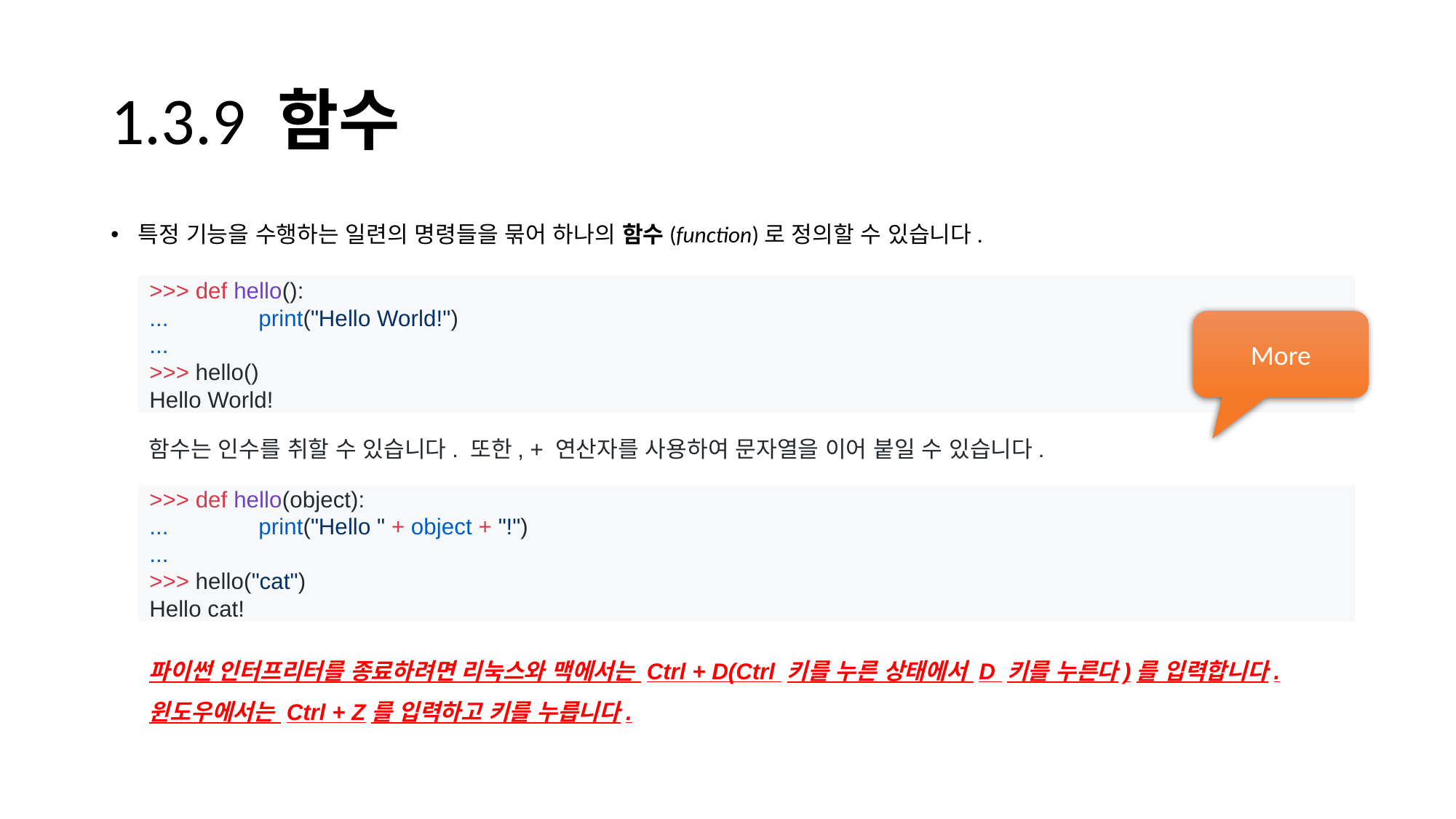

# 1.3.9 함수
특정 기능을 수행하는 일련의 명령들을 묶어 하나의 함수(function)로 정의할 수 있습니다.
>>> def hello():
... 	print("Hello World!")
...
>>> hello()
Hello World!
More
함수는 인수를 취할 수 있습니다. 또한, + 연산자를 사용하여 문자열을 이어 붙일 수 있습니다.
>>> def hello(object):
... 	print("Hello " + object + "!")
...
>>> hello("cat")
Hello cat!
파이썬 인터프리터를 종료하려면 리눅스와 맥에서는 Ctrl + D(Ctrl 키를 누른 상태에서 D 키를 누른다)를 입력합니다. 윈도우에서는 Ctrl + Z를 입력하고 키를 누릅니다.